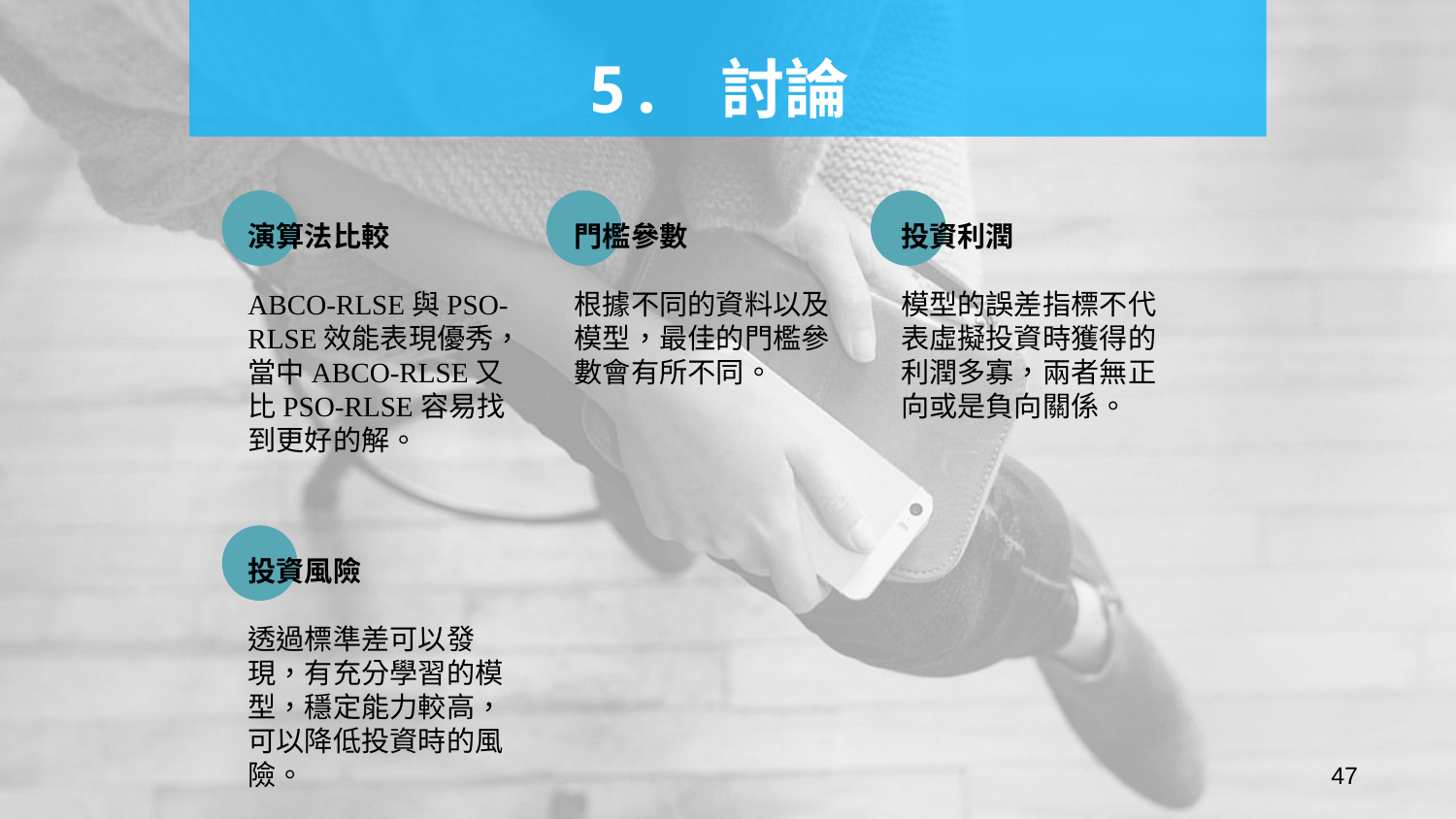

# 5. 討論

演算法比較

ABCO-RLSE與PSO-RLSE效能表現優秀，當中ABCO-RLSE又比PSO-RLSE容易找到更好的解。
門檻參數

根據不同的資料以及模型，最佳的門檻參數會有所不同。
投資利潤

模型的誤差指標不代表虛擬投資時獲得的利潤多寡，兩者無正向或是負向關係。

投資風險

透過標準差可以發現，有充分學習的模型，穩定能力較高，可以降低投資時的風險。
47